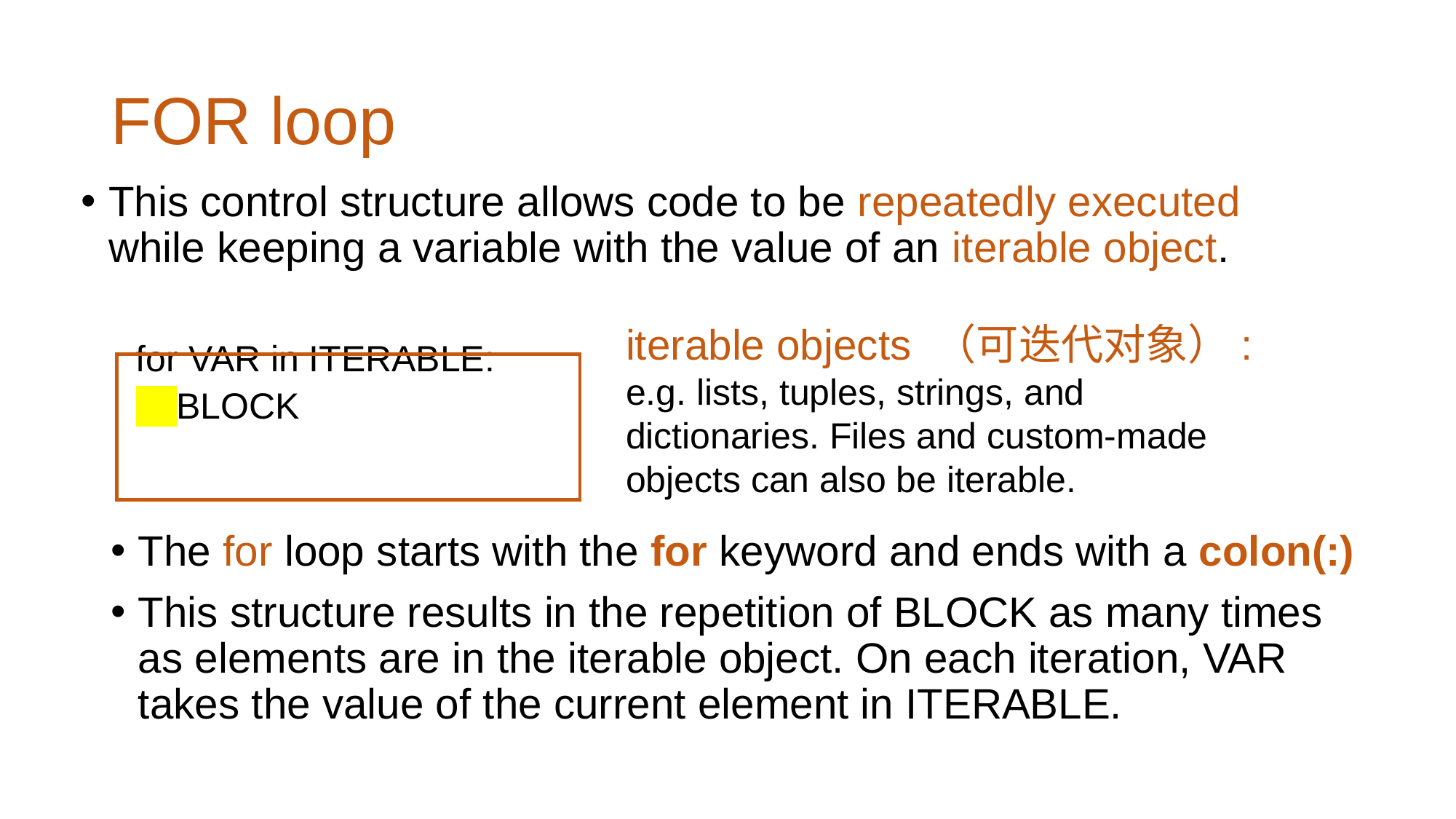

# FOR loop
This control structure allows code to be repeatedly executed while keeping a variable with the value of an iterable object.

for VAR in ITERABLE:
    BLOCK

iterable objects （可迭代对象）:
e.g. lists, tuples, strings, and dictionaries. Files and custom-made objects can also be iterable.

The for loop starts with the for keyword and ends with a colon(:)
This structure results in the repetition of BLOCK as many times as elements are in the iterable object. On each iteration, VAR takes the value of the current element in ITERABLE.